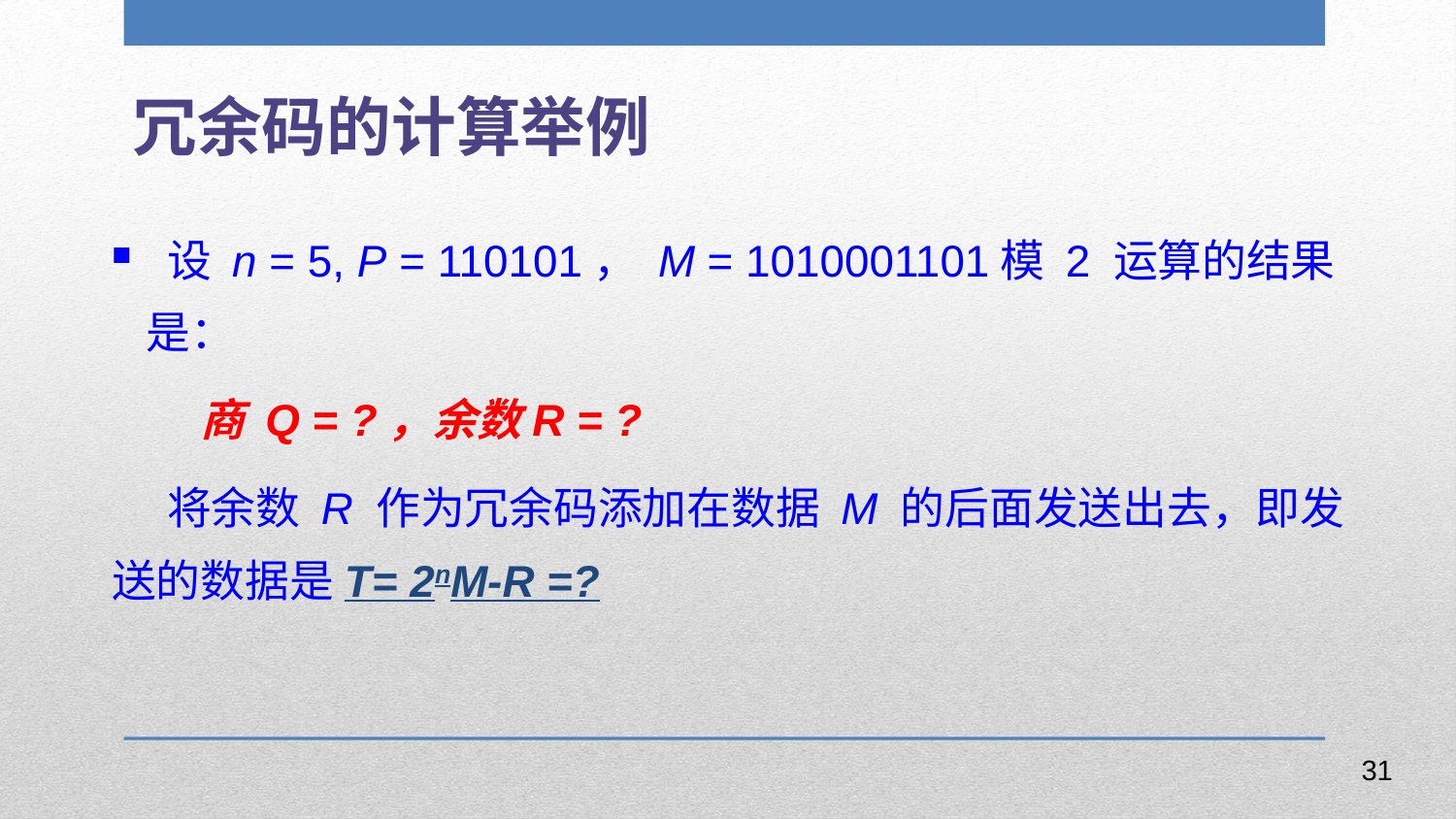

冗余码的计算举例
 设 n = 5, P = 110101， M = 1010001101模 2 运算的结果是：
       商 Q = ?，余数R = ?
    将余数 R 作为冗余码添加在数据 M 的后面发送出去，即发送的数据是T= 2nM-R =?
31